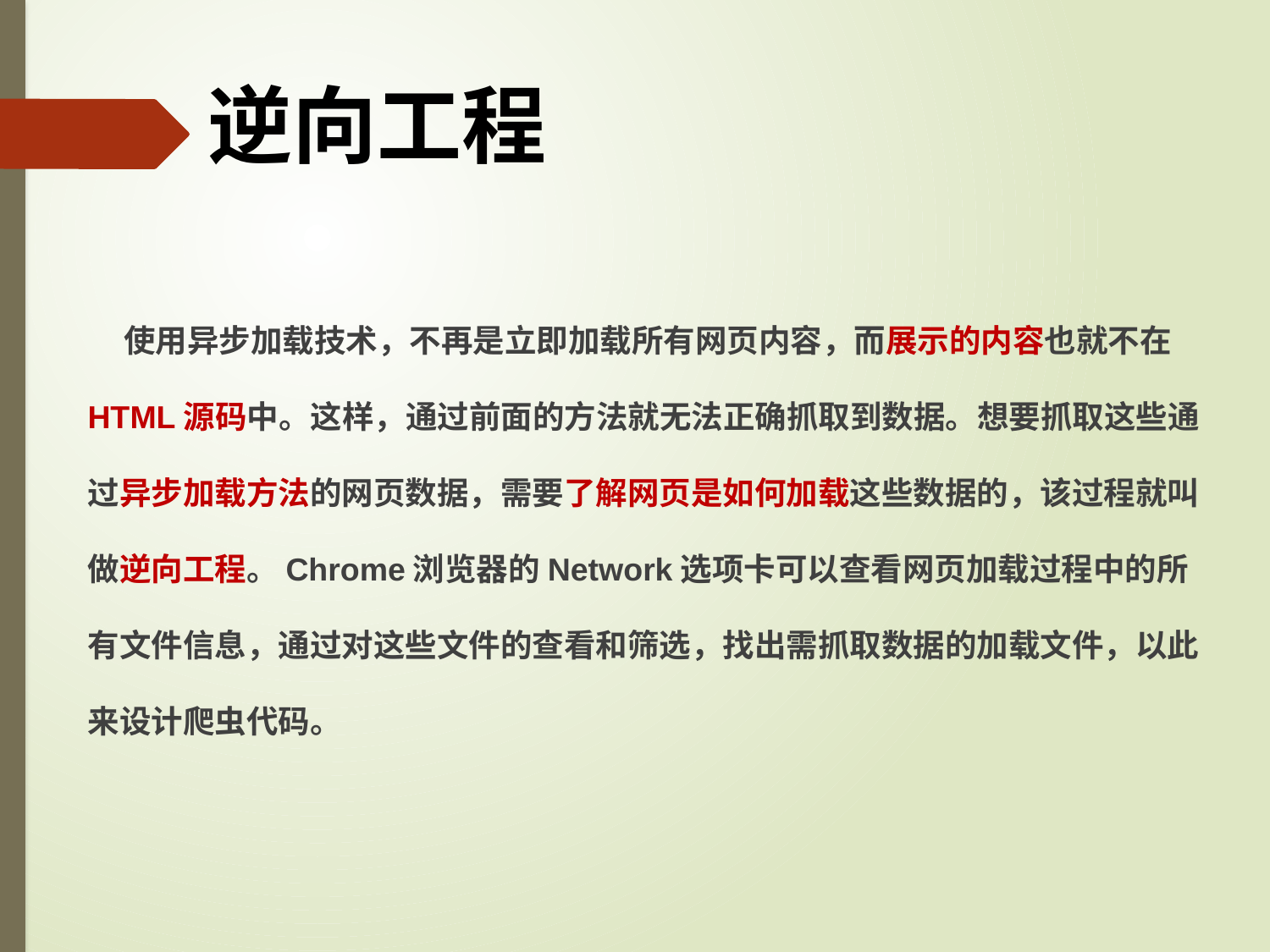

# 逆向工程
    使用异步加载技术，不再是立即加载所有网页内容，而展示的内容也就不在HTML源码中。这样，通过前面的方法就无法正确抓取到数据。想要抓取这些通过异步加载方法的网页数据，需要了解网页是如何加载这些数据的，该过程就叫做逆向工程。Chrome浏览器的Network选项卡可以查看网页加载过程中的所有文件信息，通过对这些文件的查看和筛选，找出需抓取数据的加载文件，以此来设计爬虫代码。